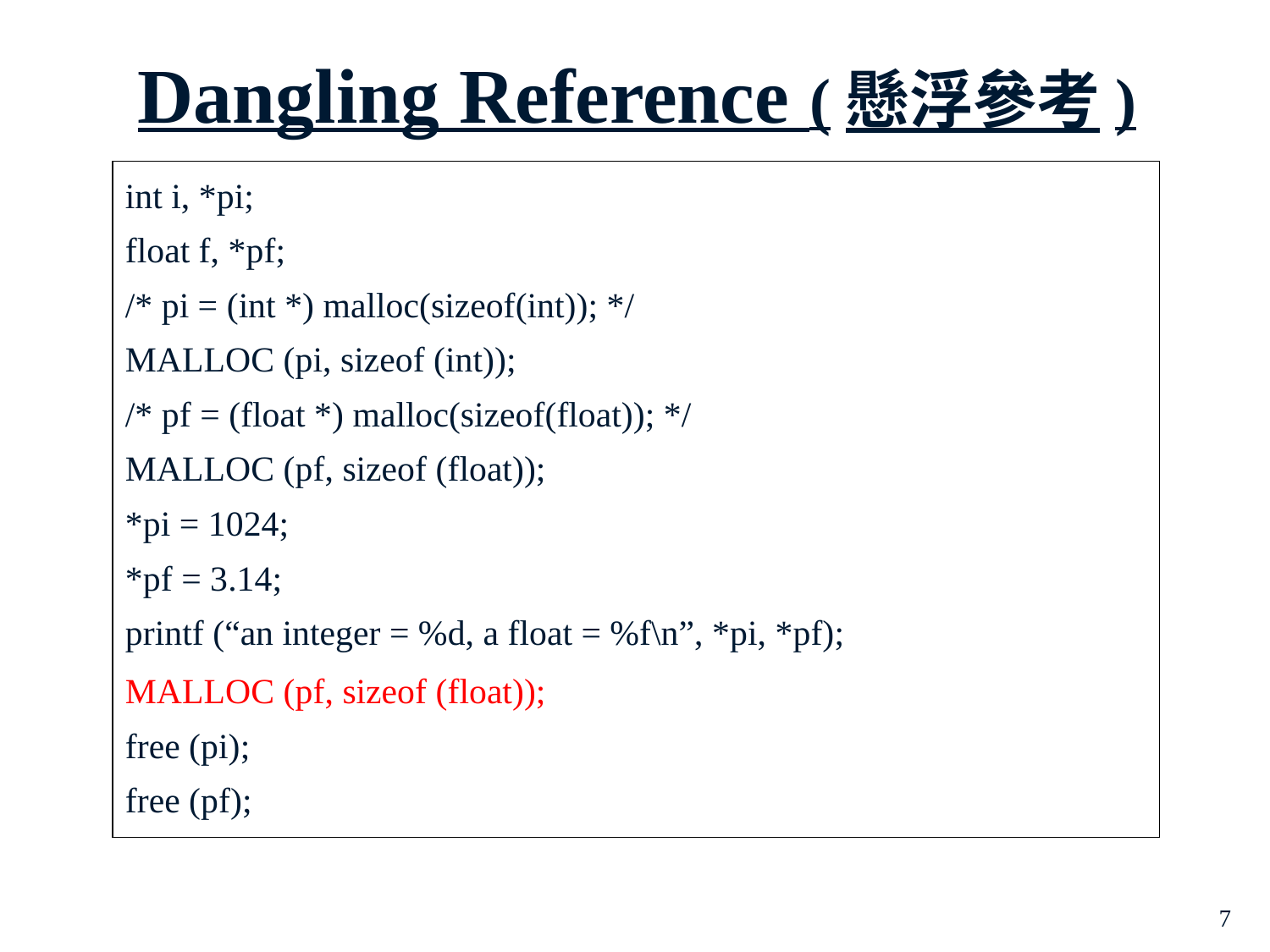

Dangling Reference (懸浮參考)
int i, *pi;
float f, *pf;
/* pi = (int *) malloc(sizeof(int)); */
MALLOC (pi, sizeof (int));
/* pf = (float *) malloc(sizeof(float)); */
MALLOC (pf, sizeof (float));
*pi = 1024;
*pf = 3.14;
printf (“an integer = %d, a float = %f\n”, *pi, *pf);
MALLOC (pf, sizeof (float));
free (pi);
free (pf);
7
7